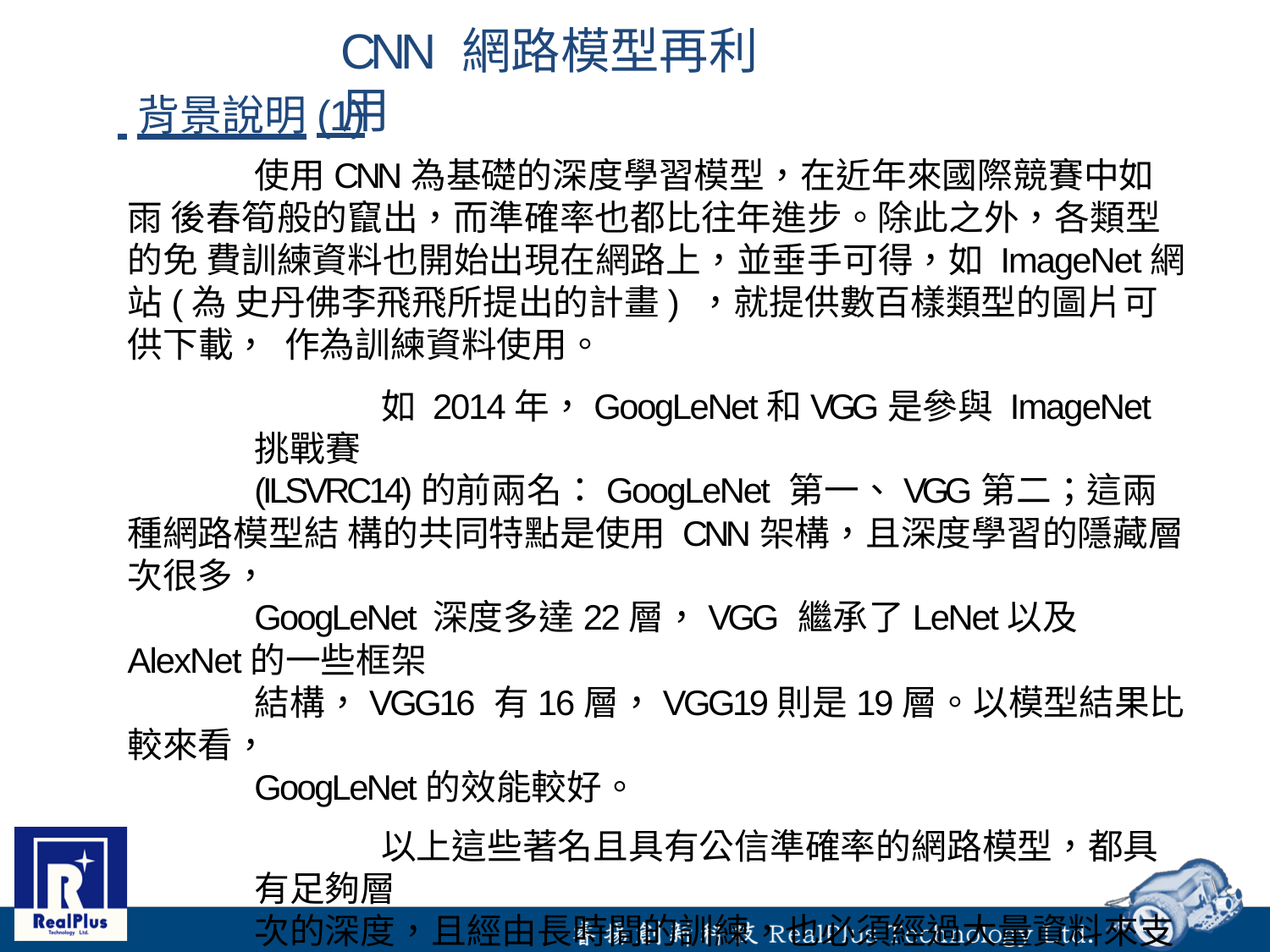

# CNN 網路模型再利用
 背景說明(1)
使用CNN為基礎的深度學習模型，在近年來國際競賽中如雨 後春筍般的竄出，而準確率也都比往年進步。除此之外，各類型的免 費訓練資料也開始出現在網路上，並垂手可得，如 ImageNet網站(為 史丹佛李飛飛所提出的計畫) ，就提供數百樣類型的圖片可供下載，  作為訓練資料使用。
如 2014年，GoogLeNet和VGG是參與 ImageNet 挑戰賽
(ILSVRC14)的前兩名：GoogLeNet 第一、VGG第二；這兩種網路模型結 構的共同特點是使用 CNN架構，且深度學習的隱藏層次很多，
GoogLeNet 深度多達22層，VGG 繼承了LeNet以及AlexNet的一些框架
結構，VGG16 有16層，VGG19則是19層。以模型結果比較來看，
GoogLeNet的效能較好。
以上這些著名且具有公信準確率的網路模型，都具有足夠層
次的深度，且經由長時間的訓練，也必須經過大量資料來支持其訓練
。這些網路模型是否可以再利用? 以CNN而言，答案是肯定的。基本 上，網路模型再利用的方式可歸納為兩類：特徵擷取法，與基底(CNN
Base)再利用(或重建) 之方法。